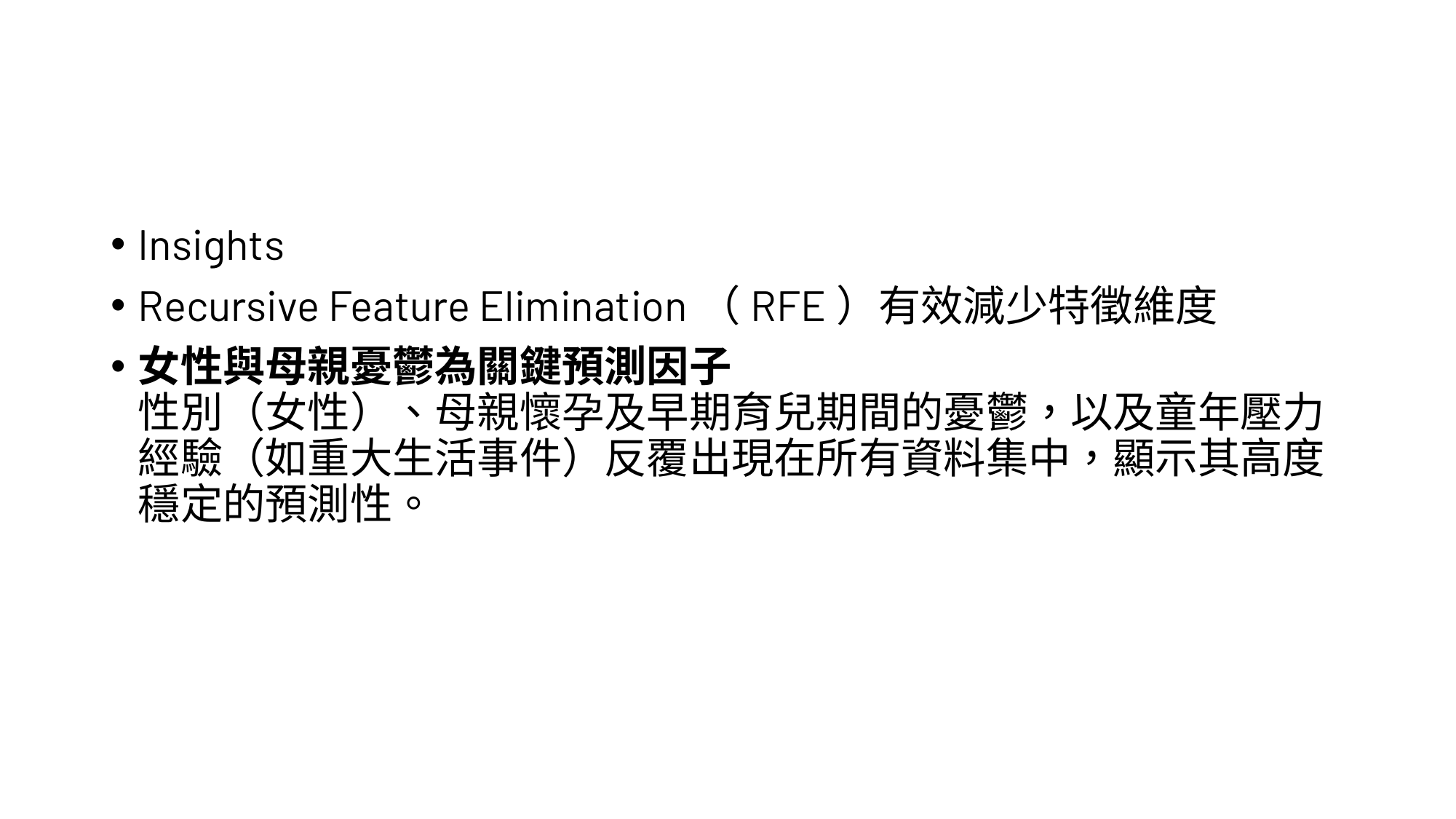

#
Insights
Recursive Feature Elimination（RFE）有效減少特徵維度
女性與母親憂鬱為關鍵預測因子
性別（女性）、母親懷孕及早期育兒期間的憂鬱，以及童年壓力經驗（如重大生活事件）反覆出現在所有資料集中，顯示其高度穩定的預測性。